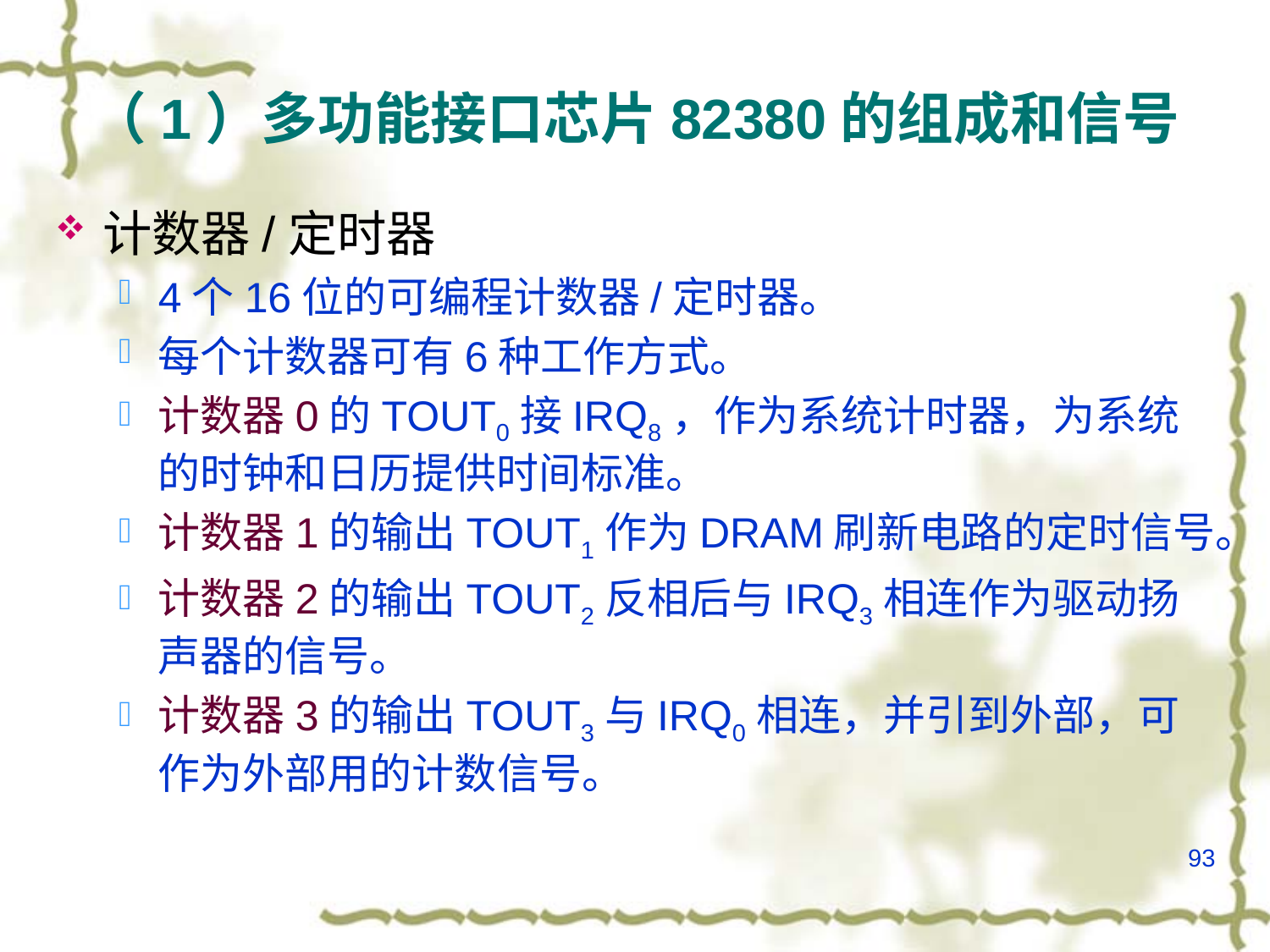

# （1）多功能接口芯片82380的组成和信号
计数器/定时器
4个16位的可编程计数器/定时器。
每个计数器可有6种工作方式。
计数器0的TOUT0接IRQ8，作为系统计时器，为系统的时钟和日历提供时间标准。
计数器1的输出TOUT1作为DRAM刷新电路的定时信号。
计数器2的输出TOUT2反相后与IRQ3相连作为驱动扬声器的信号。
计数器3的输出TOUT3与IRQ0相连，并引到外部，可作为外部用的计数信号。
93